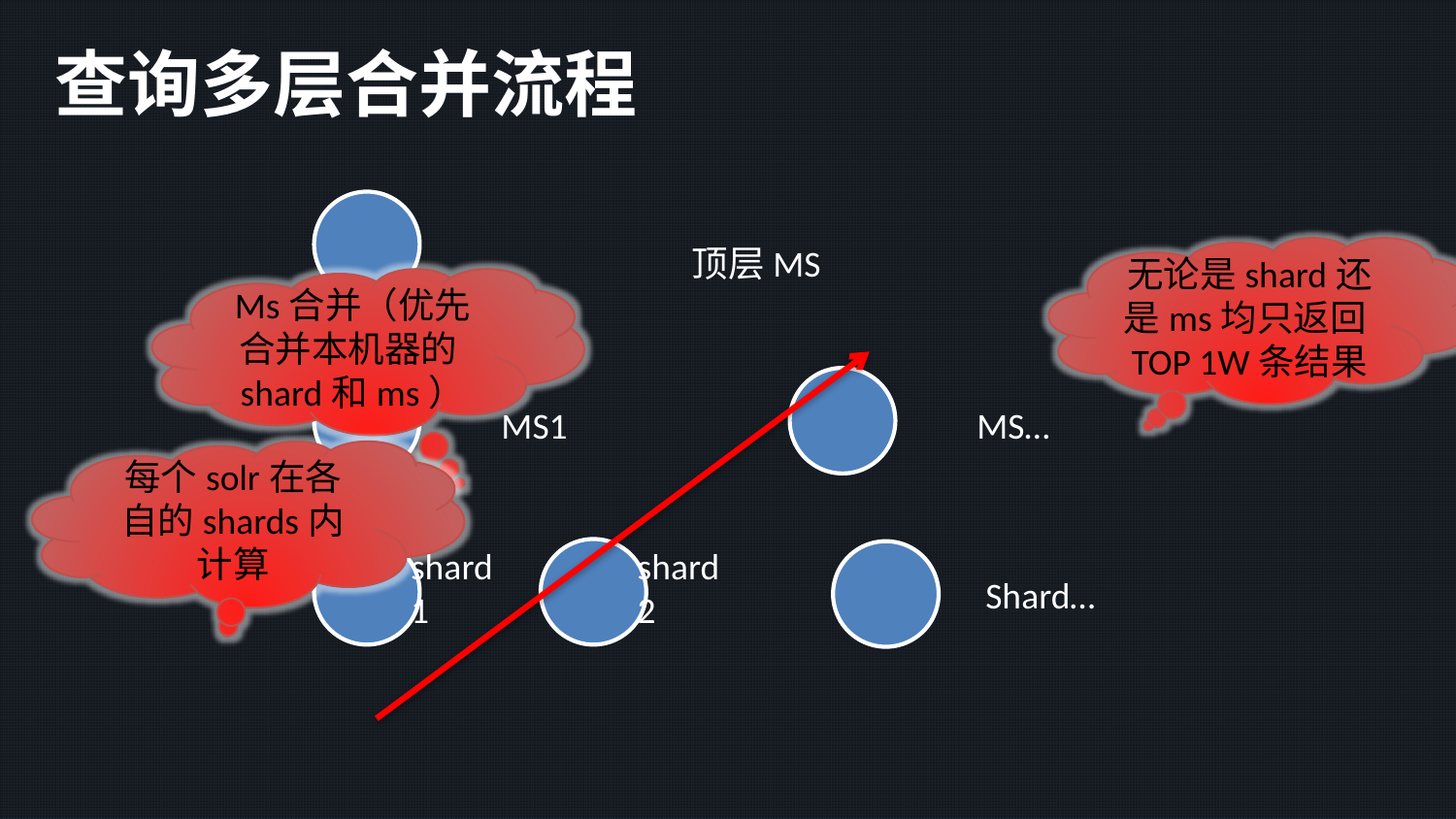

查询多层合并流程
顶层MS
MS1
shard1
shard2
MS…
Shard…
无论是shard还是ms均只返回TOP 1W条结果
Ms合并（优先合并本机器的shard和ms）
每个solr在各自的shards内计算